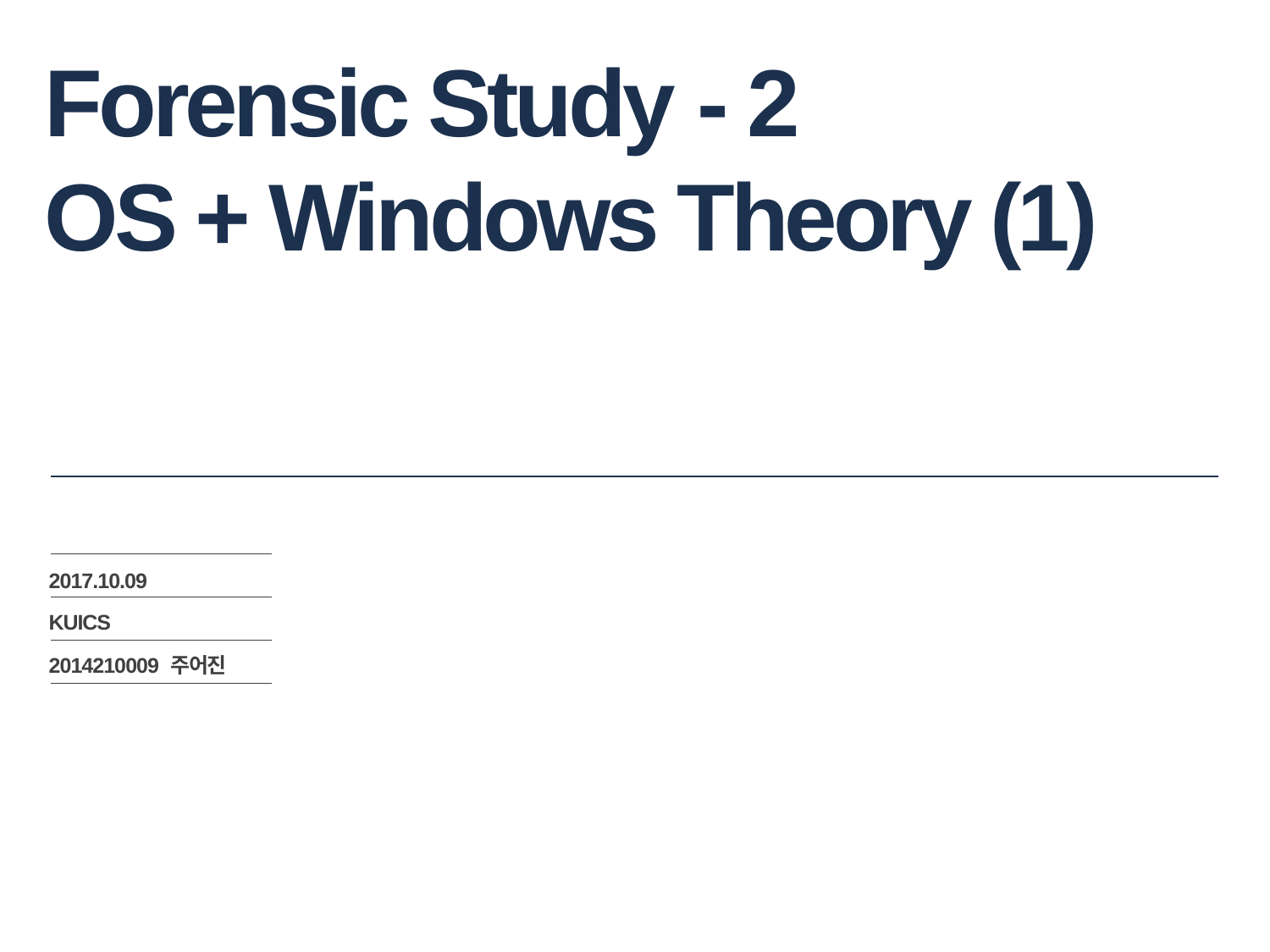

# Forensic Study - 2
OS + Windows Theory (1)
2017.10.09
KUICS
2014210009 주어진